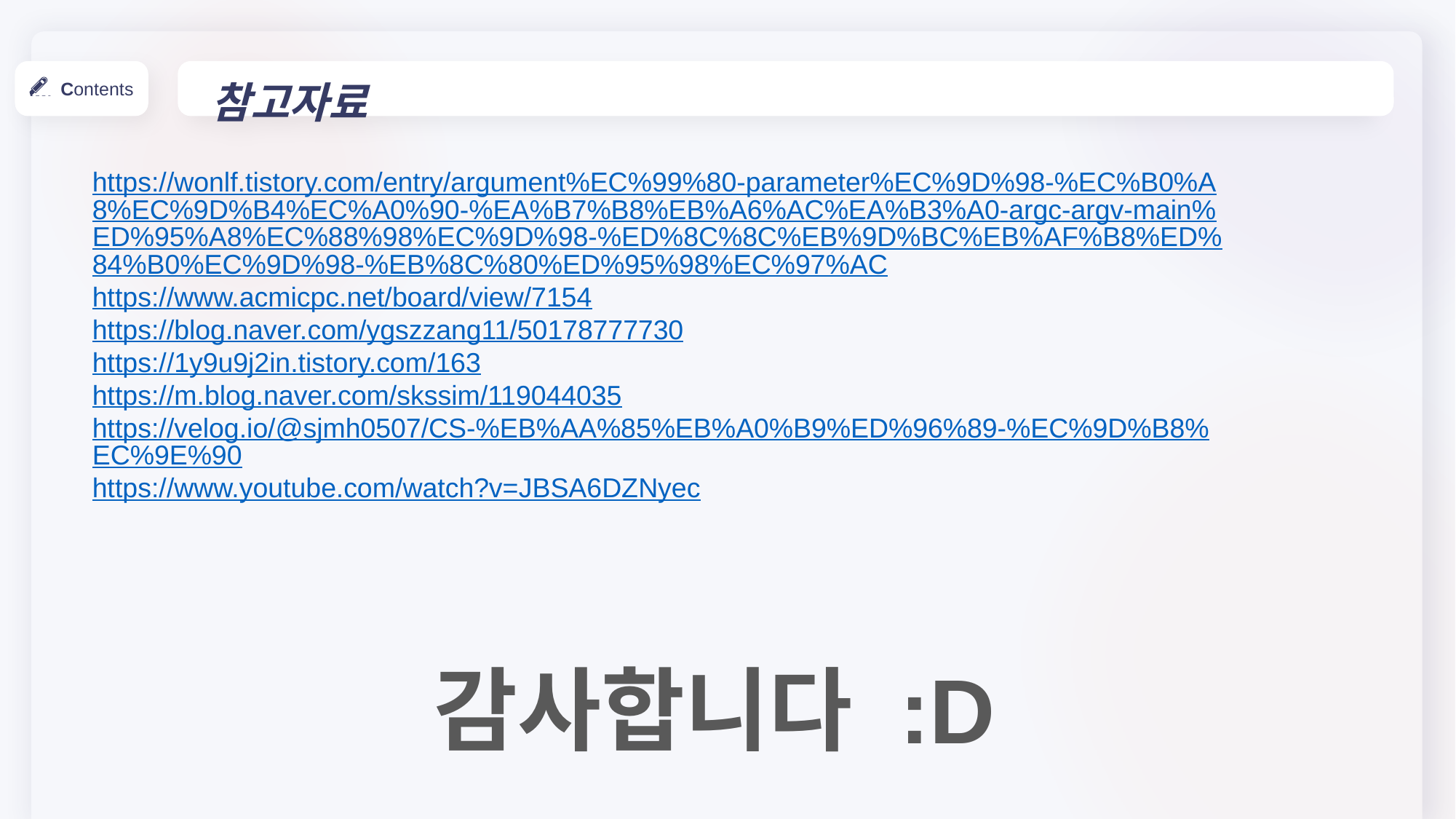

참고자료
Contents

https://wonlf.tistory.com/entry/argument%EC%99%80-parameter%EC%9D%98-%EC%B0%A8%EC%9D%B4%EC%A0%90-%EA%B7%B8%EB%A6%AC%EA%B3%A0-argc-argv-main%ED%95%A8%EC%88%98%EC%9D%98-%ED%8C%8C%EB%9D%BC%EB%AF%B8%ED%84%B0%EC%9D%98-%EB%8C%80%ED%95%98%EC%97%AC
https://www.acmicpc.net/board/view/7154
https://blog.naver.com/ygszzang11/50178777730
https://1y9u9j2in.tistory.com/163
https://m.blog.naver.com/skssim/119044035
https://velog.io/@sjmh0507/CS-%EB%AA%85%EB%A0%B9%ED%96%89-%EC%9D%B8%EC%9E%90
https://www.youtube.com/watch?v=JBSA6DZNyec

감사합니다 :D